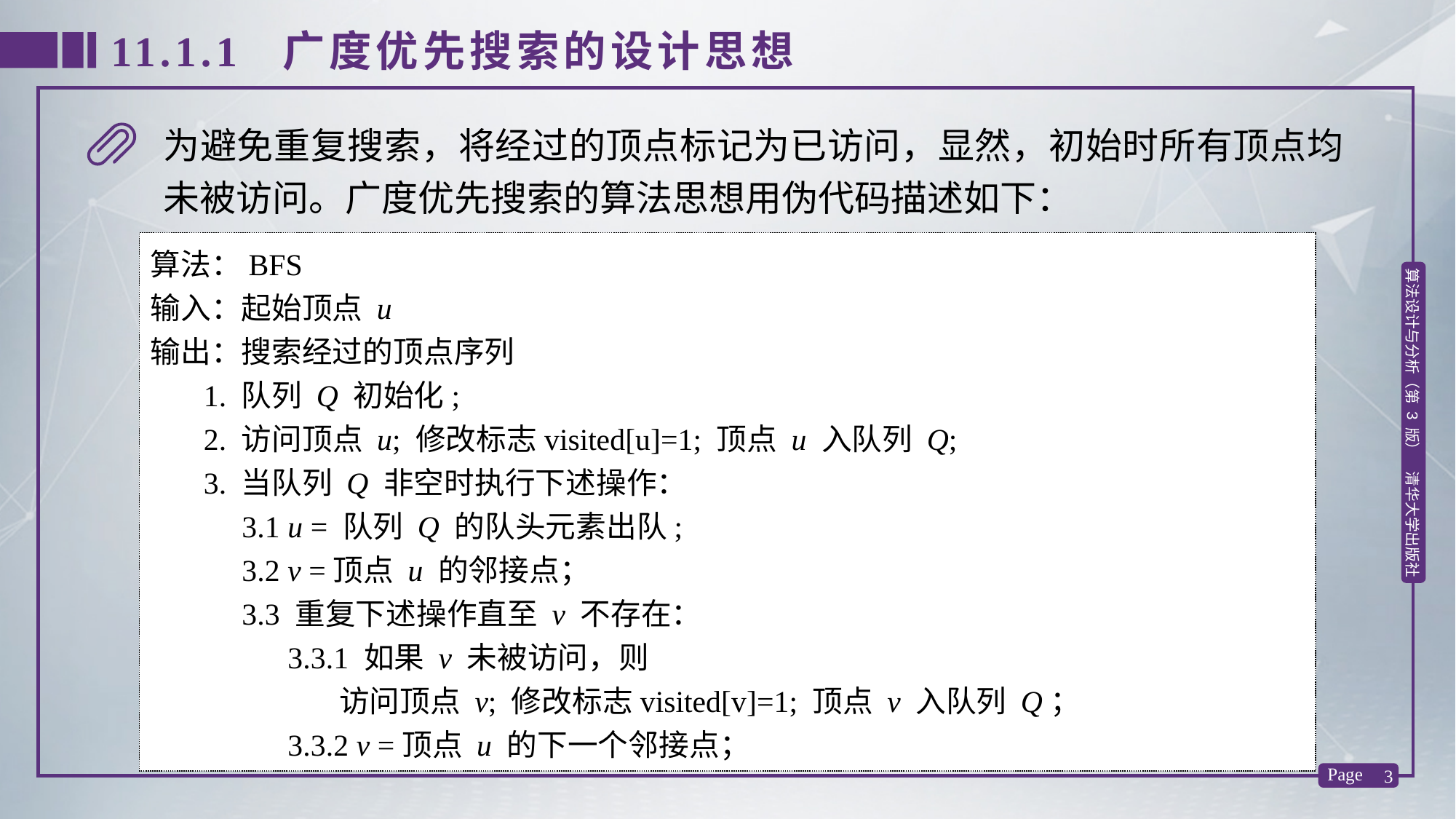

11.1.1  广度优先搜索的设计思想
为避免重复搜索，将经过的顶点标记为已访问，显然，初始时所有顶点均未被访问。广度优先搜索的算法思想用伪代码描述如下：

算法：BFS
输入：起始顶点 u
输出：搜索经过的顶点序列
       1. 队列 Q 初始化;
       2. 访问顶点 u; 修改标志visited[u]=1; 顶点 u 入队列 Q;
       3. 当队列 Q 非空时执行下述操作：
            3.1 u = 队列 Q 的队头元素出队;
            3.2 v =顶点 u 的邻接点；
            3.3 重复下述操作直至 v 不存在：
                  3.3.1 如果 v 未被访问，则
                           访问顶点 v; 修改标志visited[v]=1; 顶点 v 入队列 Q；
                  3.3.2 v =顶点 u 的下一个邻接点；